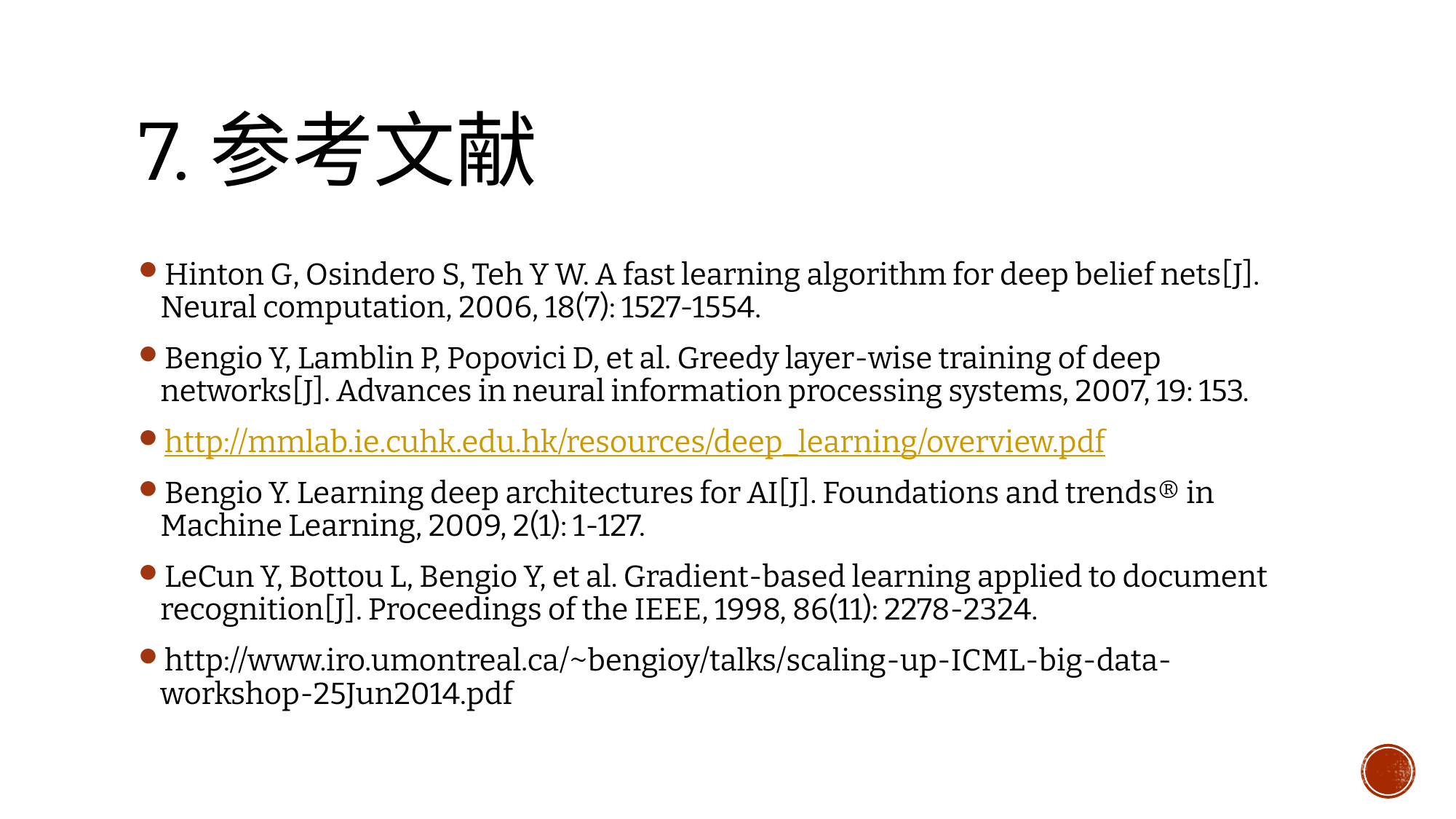

# 7.参考文献
Hinton G, Osindero S, Teh Y W. A fast learning algorithm for deep belief nets[J]. Neural computation, 2006, 18(7): 1527-1554.
Bengio Y, Lamblin P, Popovici D, et al. Greedy layer-wise training of deep networks[J]. Advances in neural information processing systems, 2007, 19: 153.
http://mmlab.ie.cuhk.edu.hk/resources/deep_learning/overview.pdf
Bengio Y. Learning deep architectures for AI[J]. Foundations and trends® in Machine Learning, 2009, 2(1): 1-127.
LeCun Y, Bottou L, Bengio Y, et al. Gradient-based learning applied to document recognition[J]. Proceedings of the IEEE, 1998, 86(11): 2278-2324.
http://www.iro.umontreal.ca/~bengioy/talks/scaling-up-ICML-big-data-workshop-25Jun2014.pdf